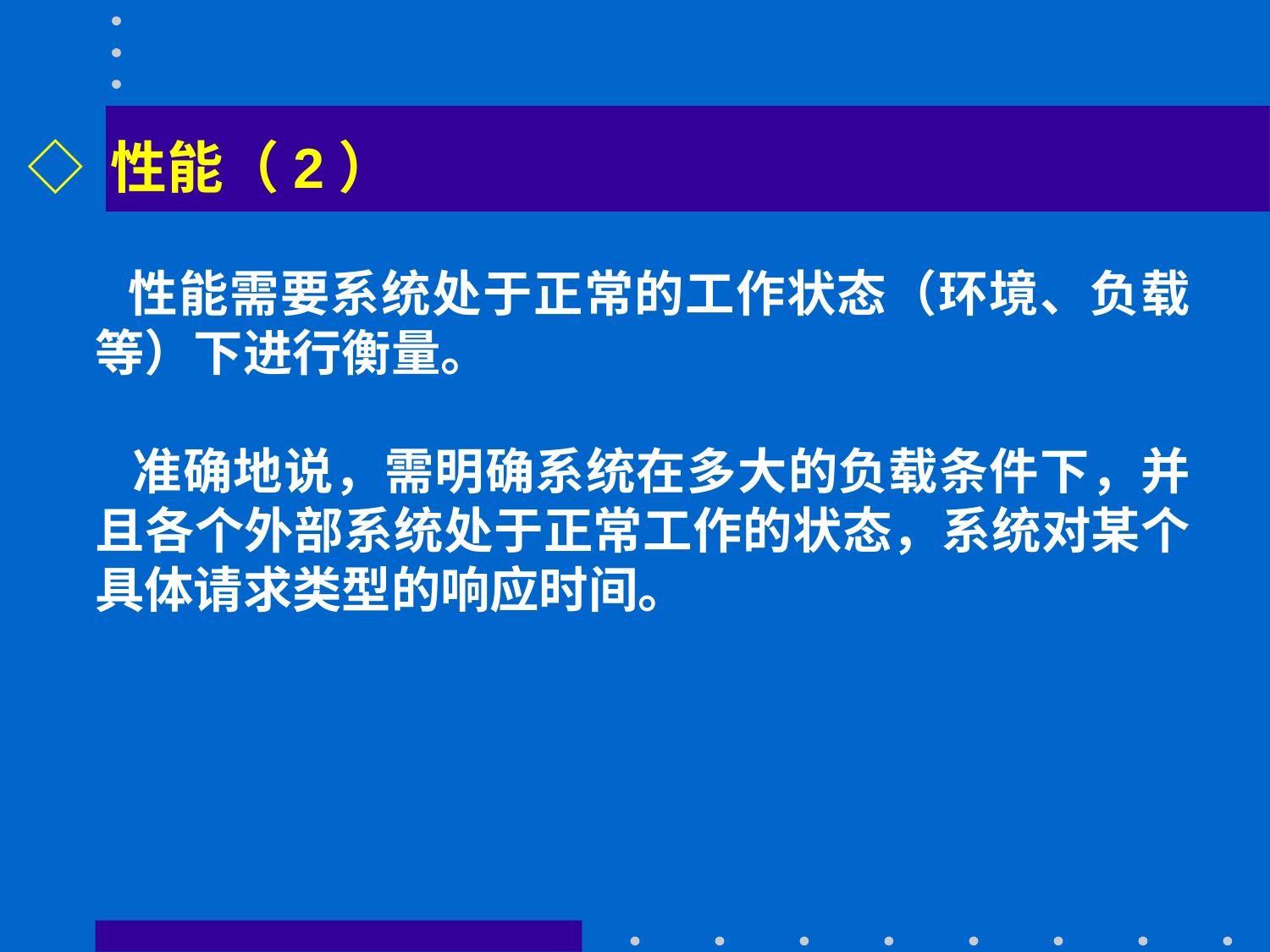

◇ 性能（2）
  性能需要系统处于正常的工作状态（环境、负载等）下进行衡量。

  准确地说，需明确系统在多大的负载条件下，并且各个外部系统处于正常工作的状态，系统对某个具体请求类型的响应时间。